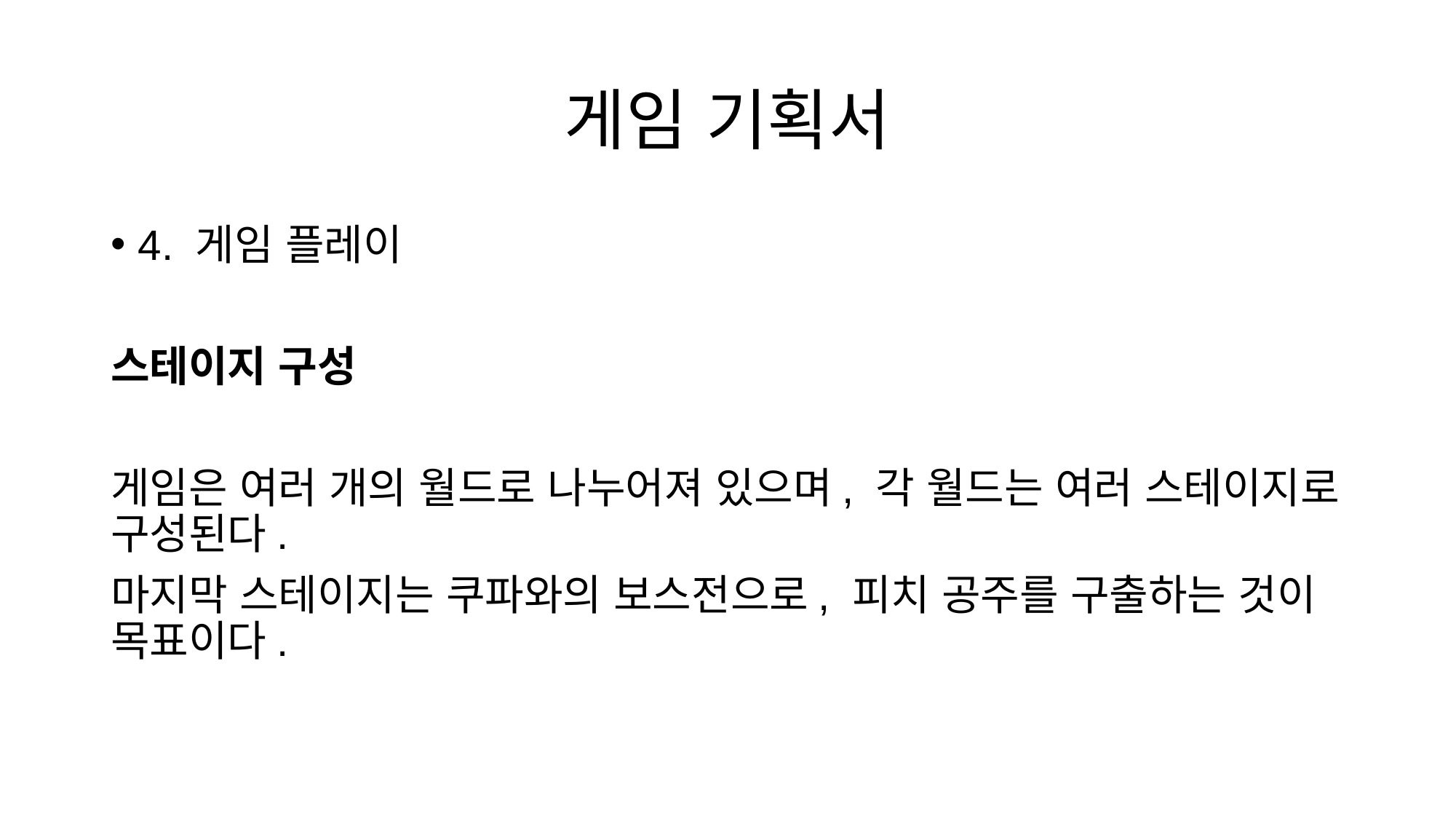

# 게임 기획서
4. 게임 플레이

스테이지 구성

게임은 여러 개의 월드로 나누어져 있으며, 각 월드는 여러 스테이지로 구성된다.
마지막 스테이지는 쿠파와의 보스전으로, 피치 공주를 구출하는 것이 목표이다.